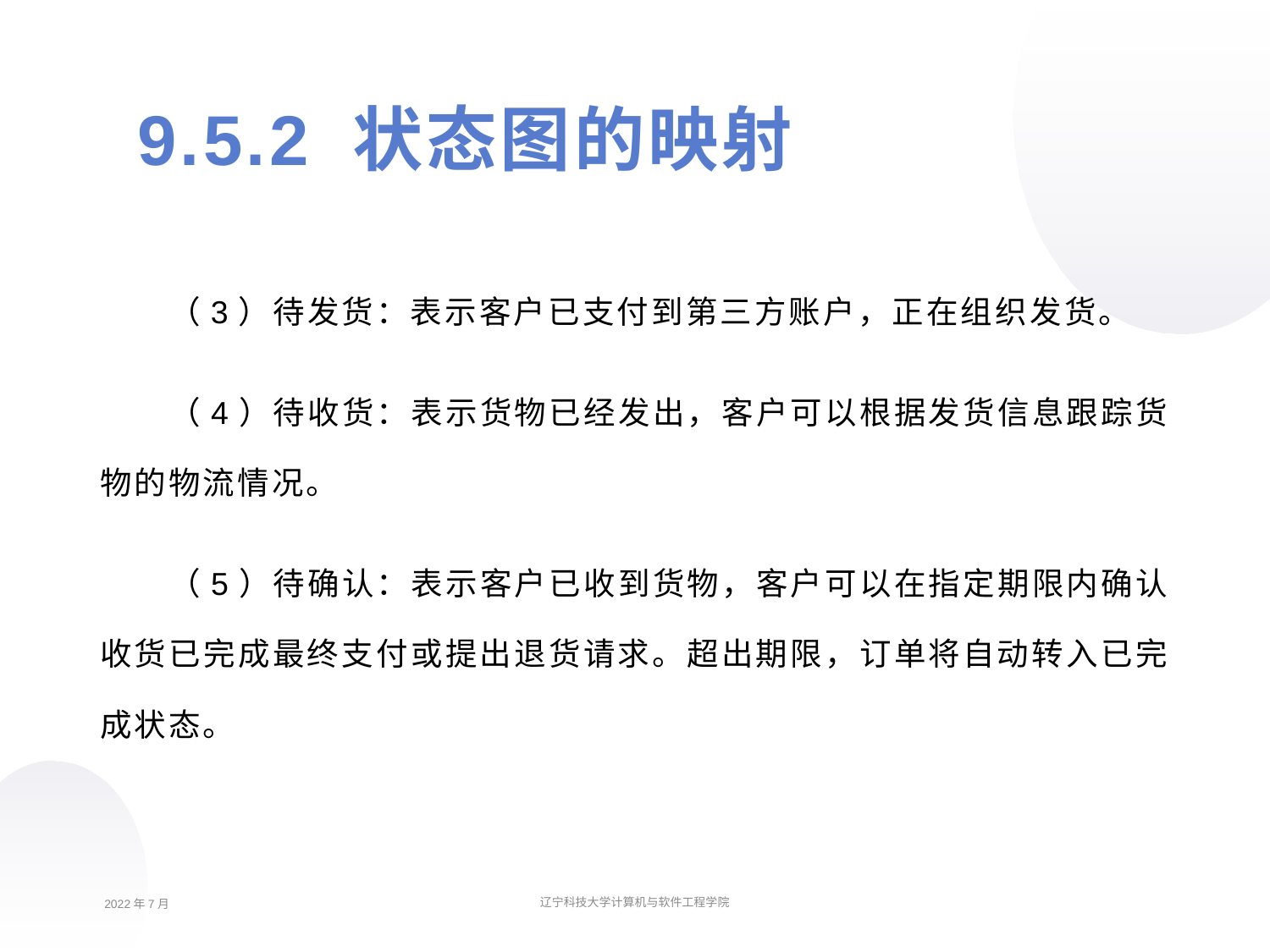

9.5.2 状态图的映射
（3）待发货：表示客户已支付到第三方账户，正在组织发货。
（4）待收货：表示货物已经发出，客户可以根据发货信息跟踪货物的物流情况。
（5）待确认：表示客户已收到货物，客户可以在指定期限内确认收货已完成最终支付或提出退货请求。超出期限，订单将自动转入已完成状态。

2022年7月
辽宁科技大学计算机与软件工程学院
98